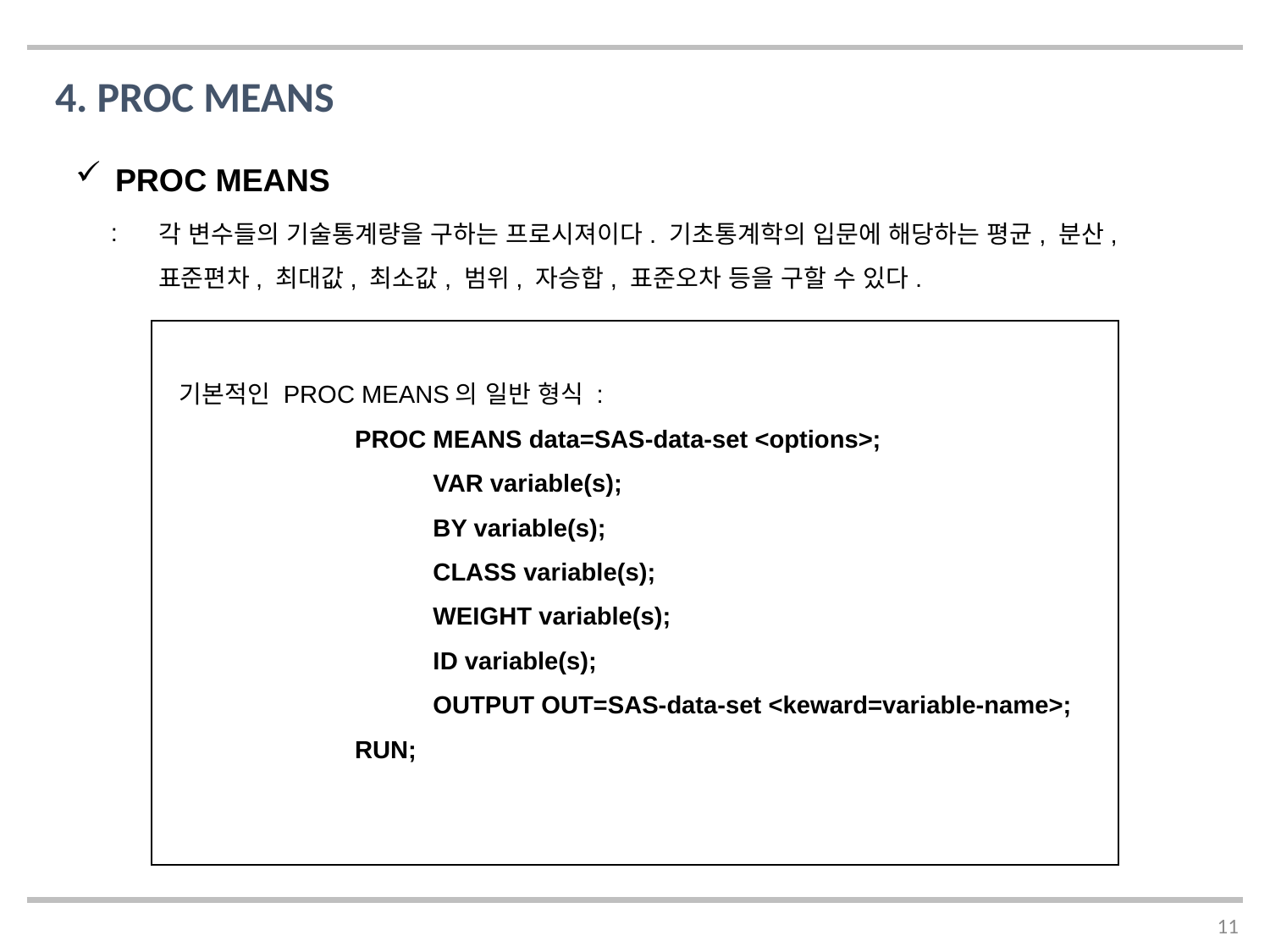

4. PROC MEANS
PROC MEANS
각 변수들의 기술통계량을 구하는 프로시져이다. 기초통계학의 입문에 해당하는 평균, 분산, 표준편차, 최대값, 최소값, 범위, 자승합, 표준오차 등을 구할 수 있다.

기본적인 PROC MEANS의 일반 형식 :
	       PROC MEANS data=SAS-data-set <options>;
		VAR variable(s);
		BY variable(s);
		CLASS variable(s);
		WEIGHT variable(s);
		ID variable(s);
		OUTPUT OUT=SAS-data-set <keward=variable-name>;
	       RUN;